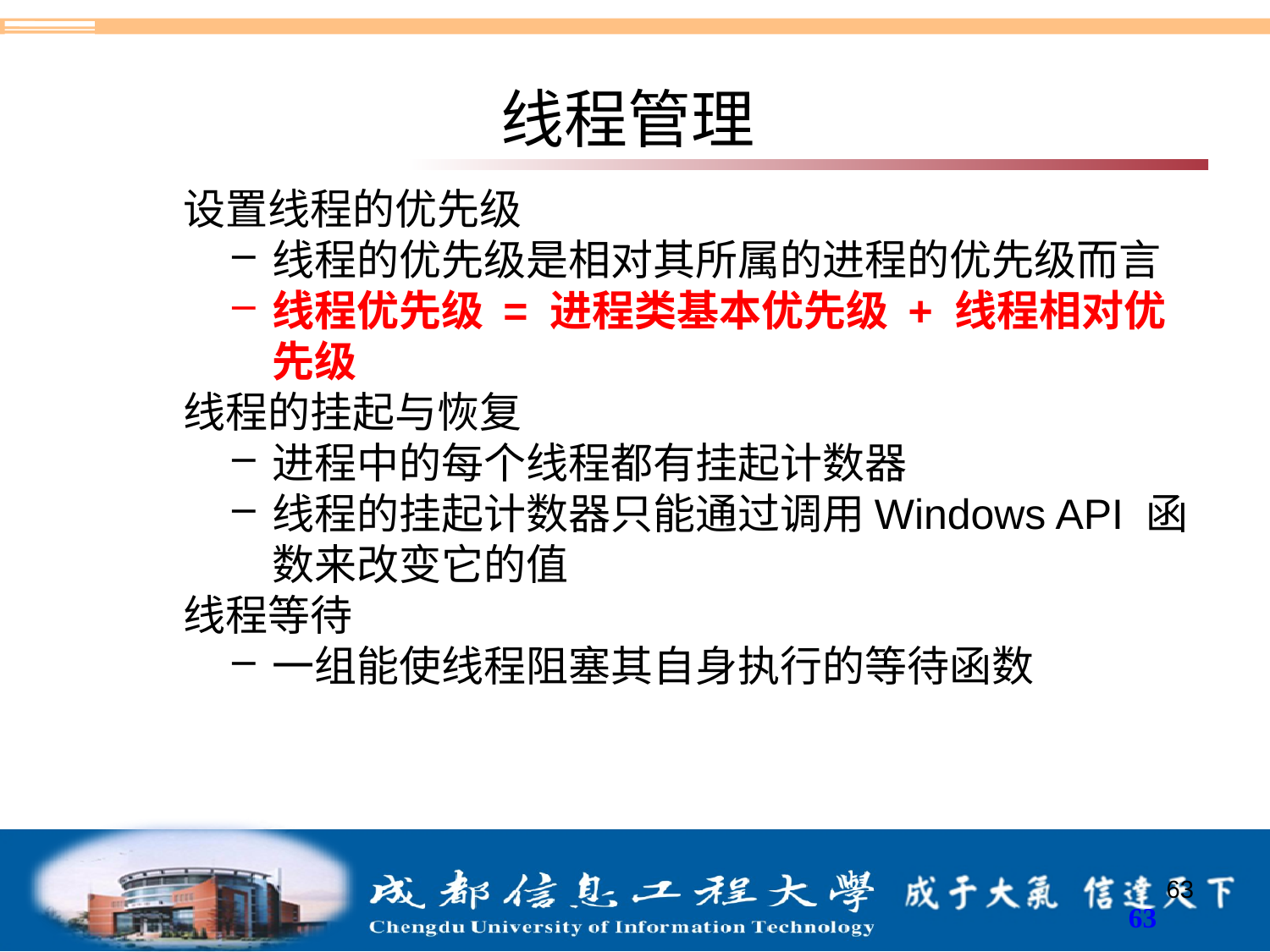

# 线程管理
设置线程的优先级
线程的优先级是相对其所属的进程的优先级而言
线程优先级 = 进程类基本优先级 + 线程相对优先级
线程的挂起与恢复
进程中的每个线程都有挂起计数器
线程的挂起计数器只能通过调用Windows API 函数来改变它的值
线程等待
一组能使线程阻塞其自身执行的等待函数